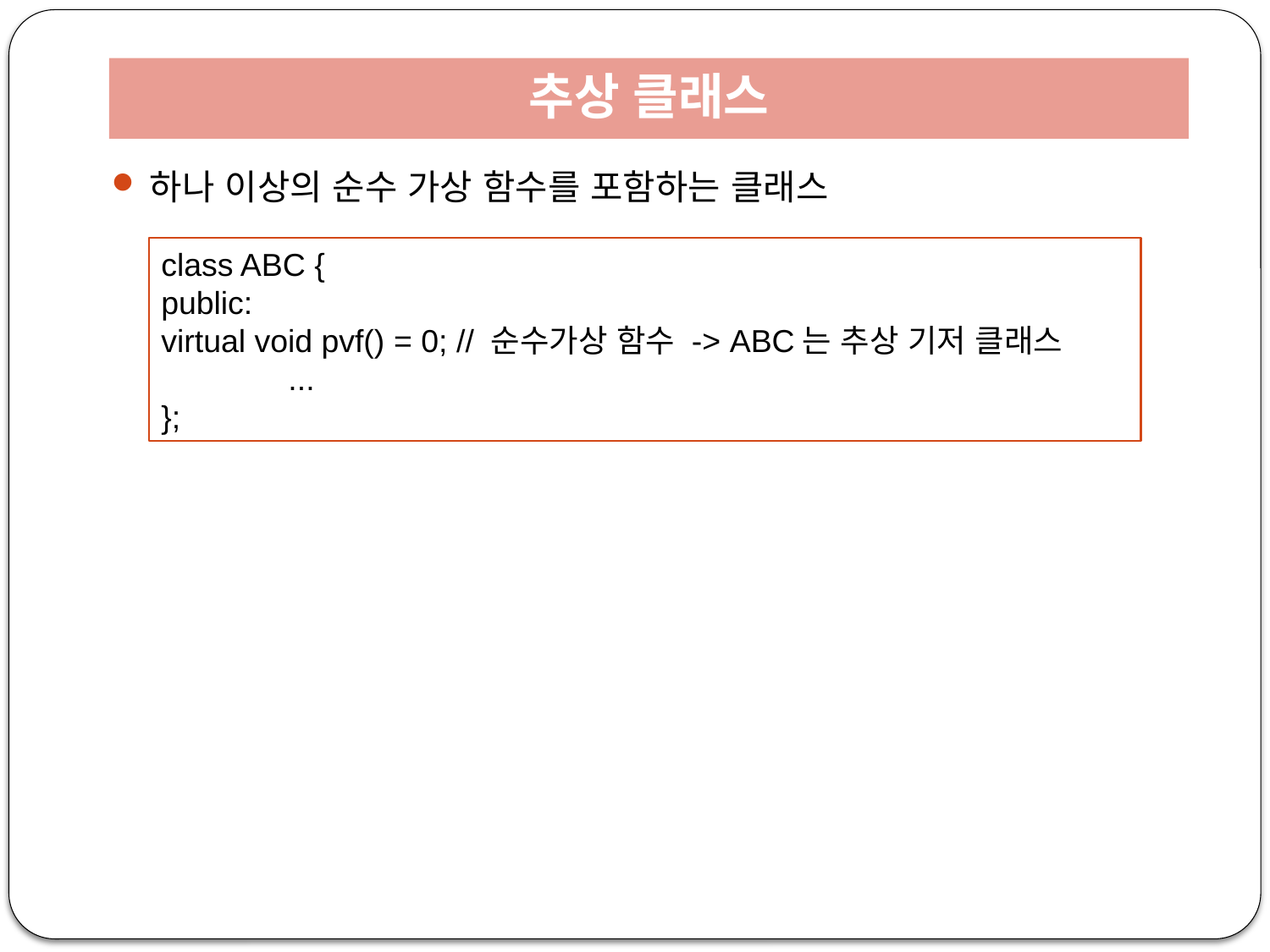

# 추상 클래스
하나 이상의 순수 가상 함수를 포함하는 클래스

class ABC {
public:
virtual void pvf() = 0; // 순수가상 함수 -> ABC는 추상 기저 클래스
	...
};